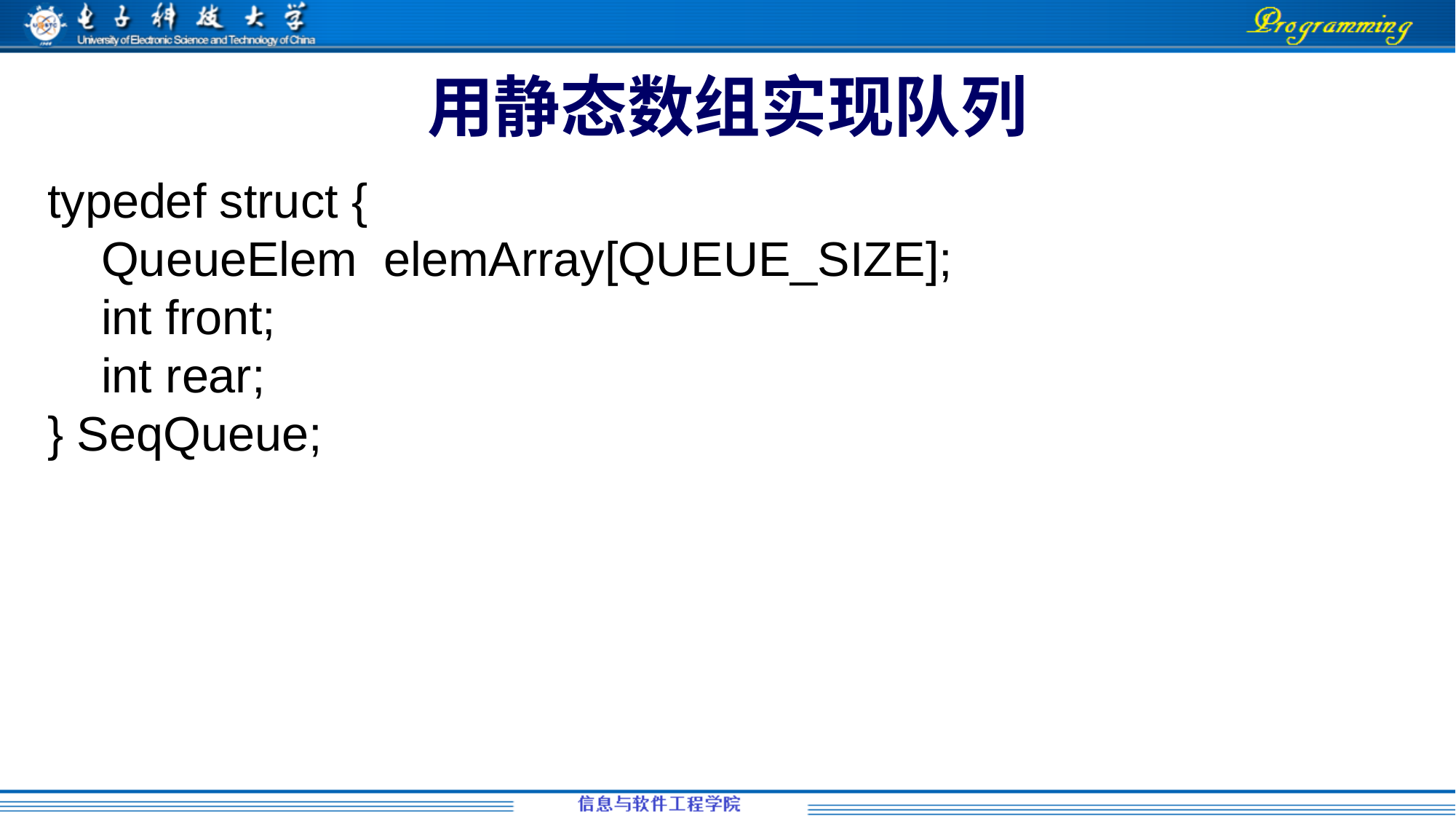

# 用静态数组实现队列
typedef struct {
    QueueElem  elemArray[QUEUE_SIZE];
    int front;
    int rear;
} SeqQueue;